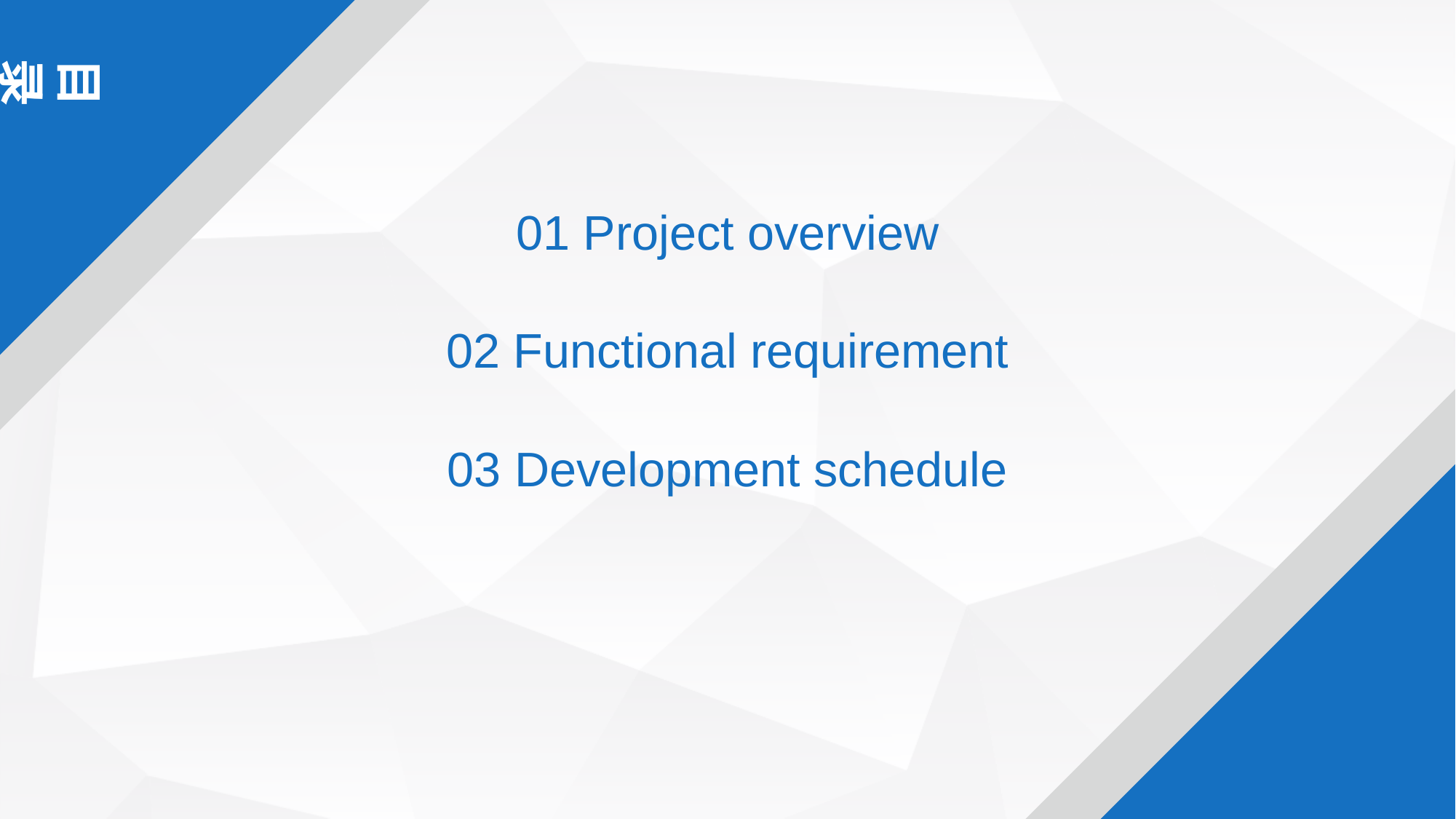

目录
01 Project overview
02 Functional requirement

03 Development schedule